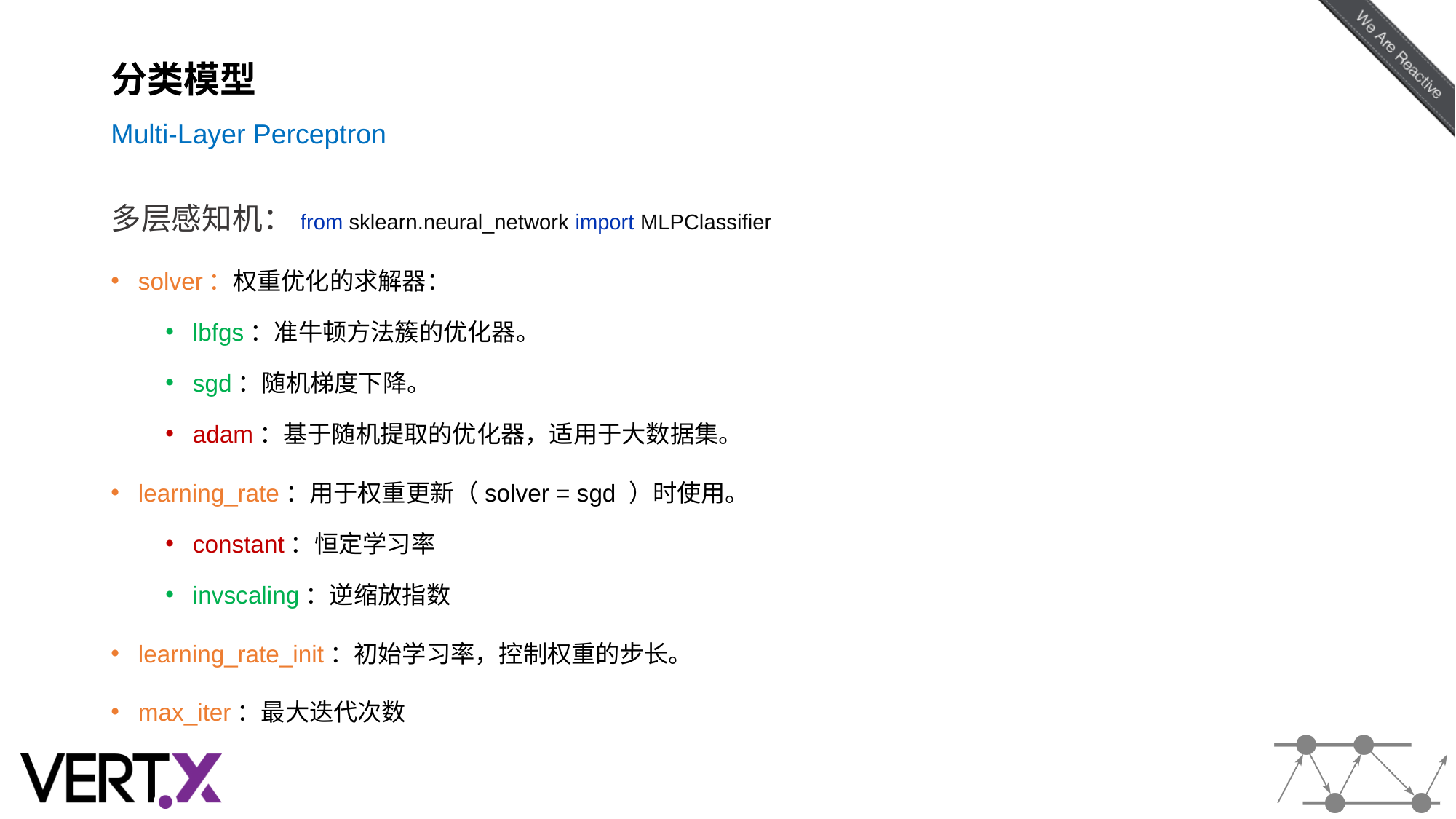

# 分类模型 Multi-Layer Perceptron
多层感知机： from sklearn.neural_network import MLPClassifier
solver：权重优化的求解器：
lbfgs：准牛顿方法簇的优化器。
sgd：随机梯度下降。
adam：基于随机提取的优化器，适用于大数据集。
learning_rate：用于权重更新（solver = sgd ）时使用。
constant：恒定学习率
invscaling：逆缩放指数
learning_rate_init：初始学习率，控制权重的步长。
max_iter：最大迭代次数